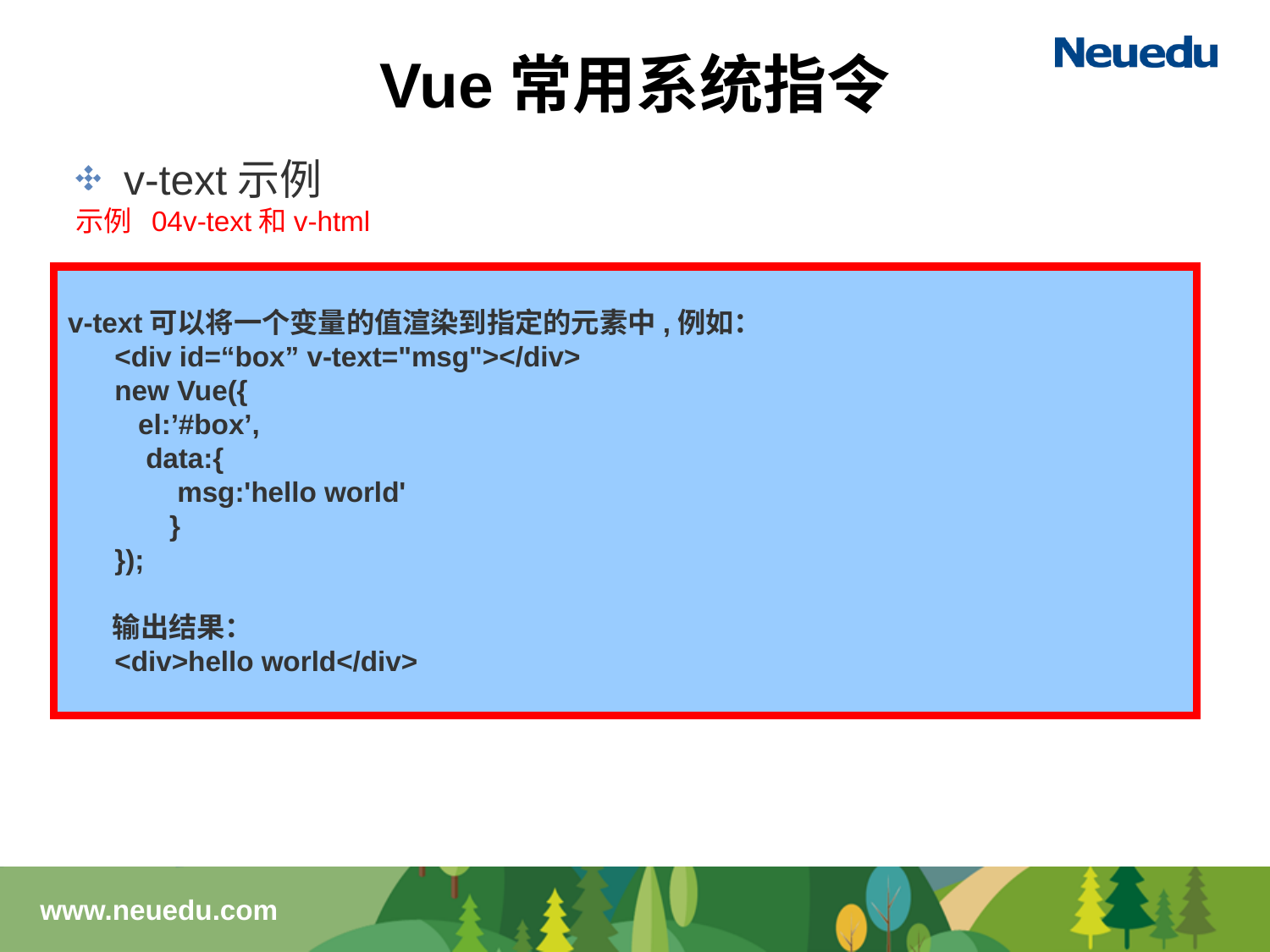

# Vue常用系统指令
v-text示例
示例  04v-text和v-html

v-text可以将一个变量的值渲染到指定的元素中,例如：
      <div id=“box” v-text="msg"></div>
      new Vue({
         el:’#box’,
          data:{
              msg:'hello world'
             }
      });

      输出结果：
      <div>hello world</div>